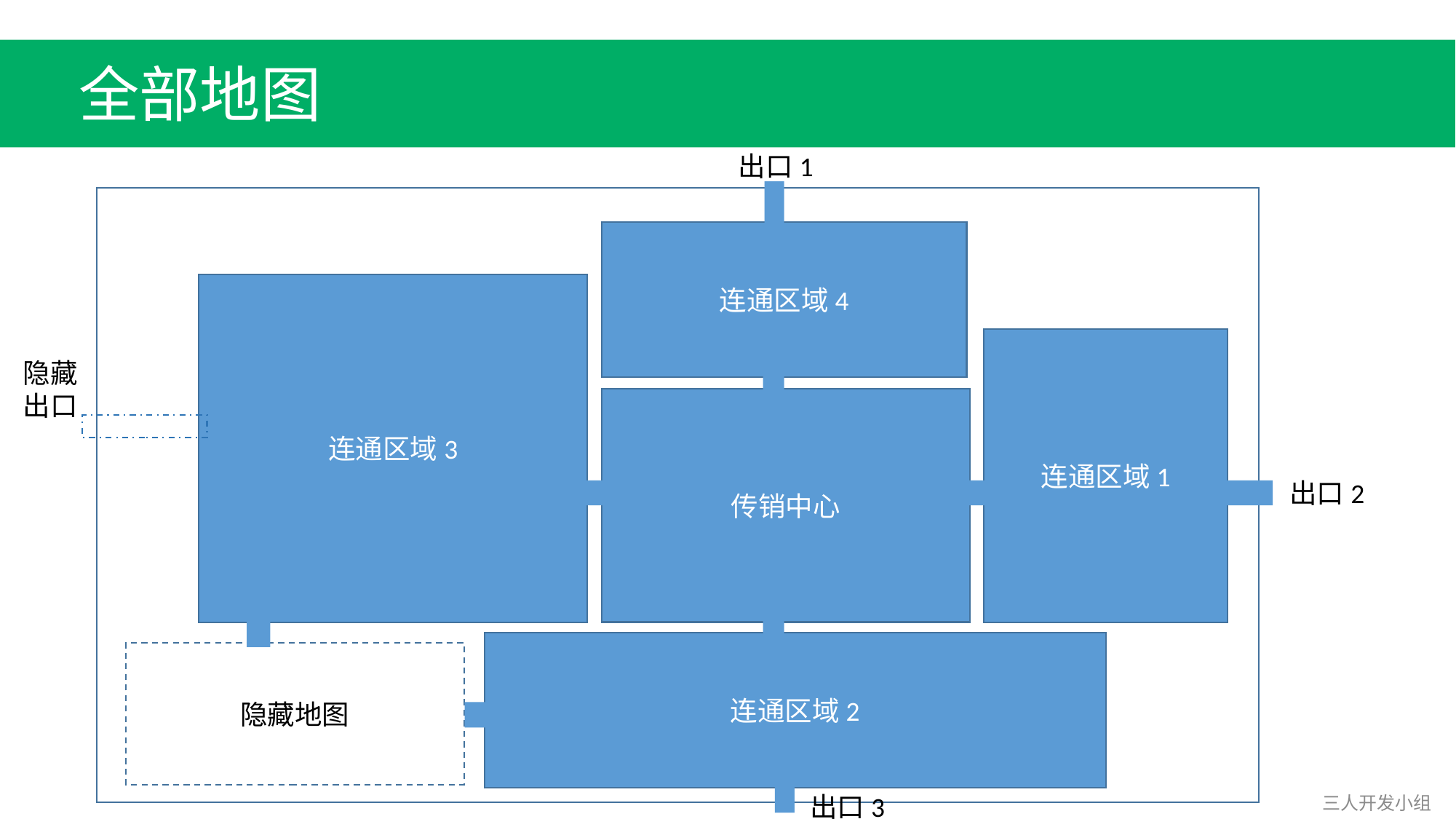

全部地图
出口1

连通区域4
连通区域3
连通区域1
隐藏出口

传销中心

出口2

连通区域2
隐藏地图

出口3
三人开发小组